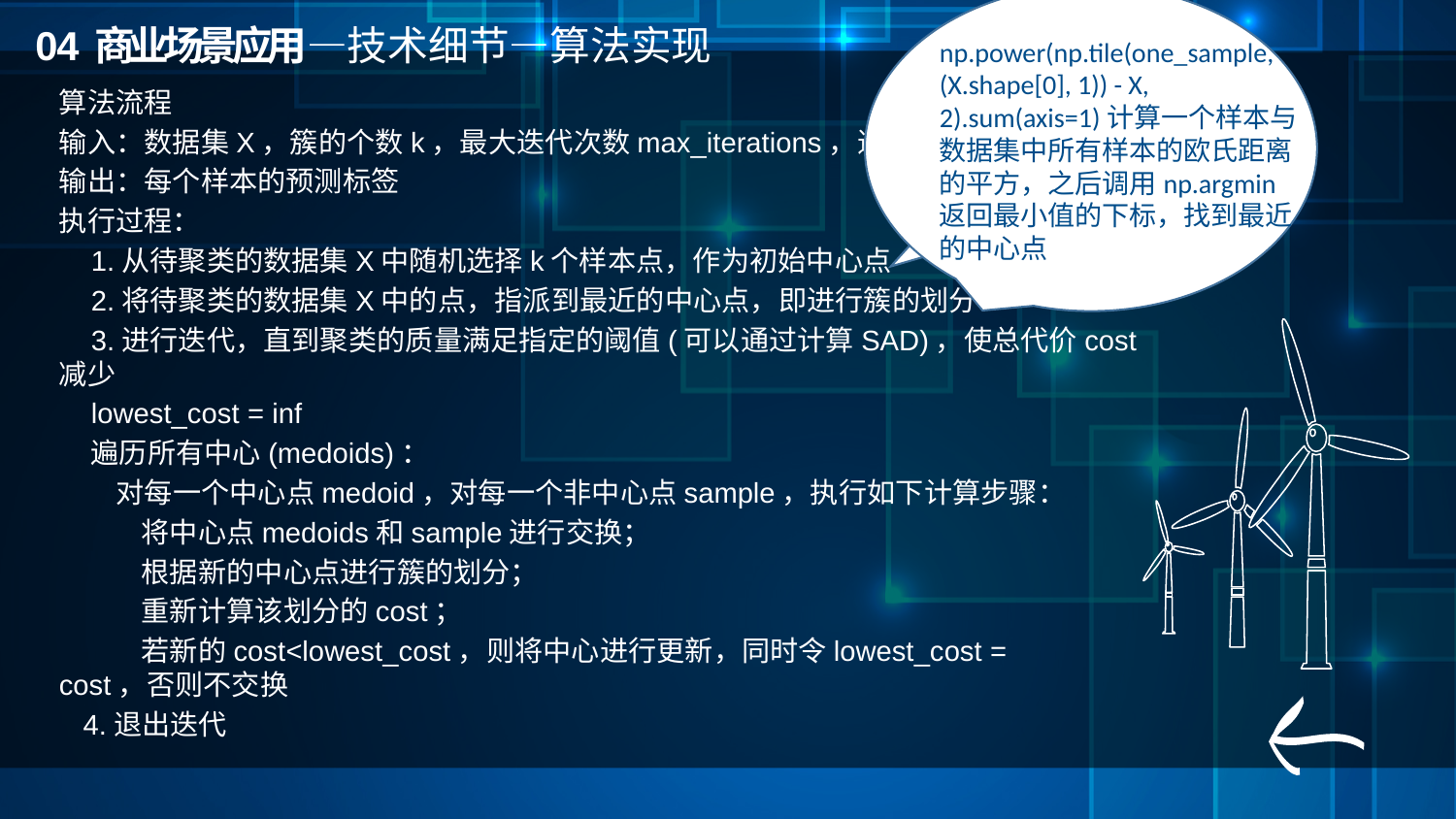

np.power(np.tile(one_sample, (X.shape[0], 1)) - X, 2).sum(axis=1)计算一个样本与数据集中所有样本的欧氏距离的平方，之后调用np.argmin返回最小值的下标，找到最近的中心点
0 4 商业场景应用—技术细节—算法实现

算法流程
输入：数据集X，簇的个数k，最大迭代次数max_iterations，迭代停止条件varepsilon
输出：每个样本的预测标签
执行过程：
    1.从待聚类的数据集X中随机选择k个样本点，作为初始中心点
    2.将待聚类的数据集X中的点，指派到最近的中心点，即进行簇的划分
    3.进行迭代，直到聚类的质量满足指定的阈值(可以通过计算SAD)，使总代价cost减少
    lowest_cost = inf
    遍历所有中心(medoids)：
        对每一个中心点medoid，对每一个非中心点sample，执行如下计算步骤：
            将中心点medoids和sample进行交换；
            根据新的中心点进行簇的划分；
            重新计算该划分的cost；
            若新的cost<lowest_cost，则将中心进行更新，同时令lowest_cost = 	  cost，否则不交换
   4.退出迭代

使用np.random.choice在样本中随机选择聚类中心